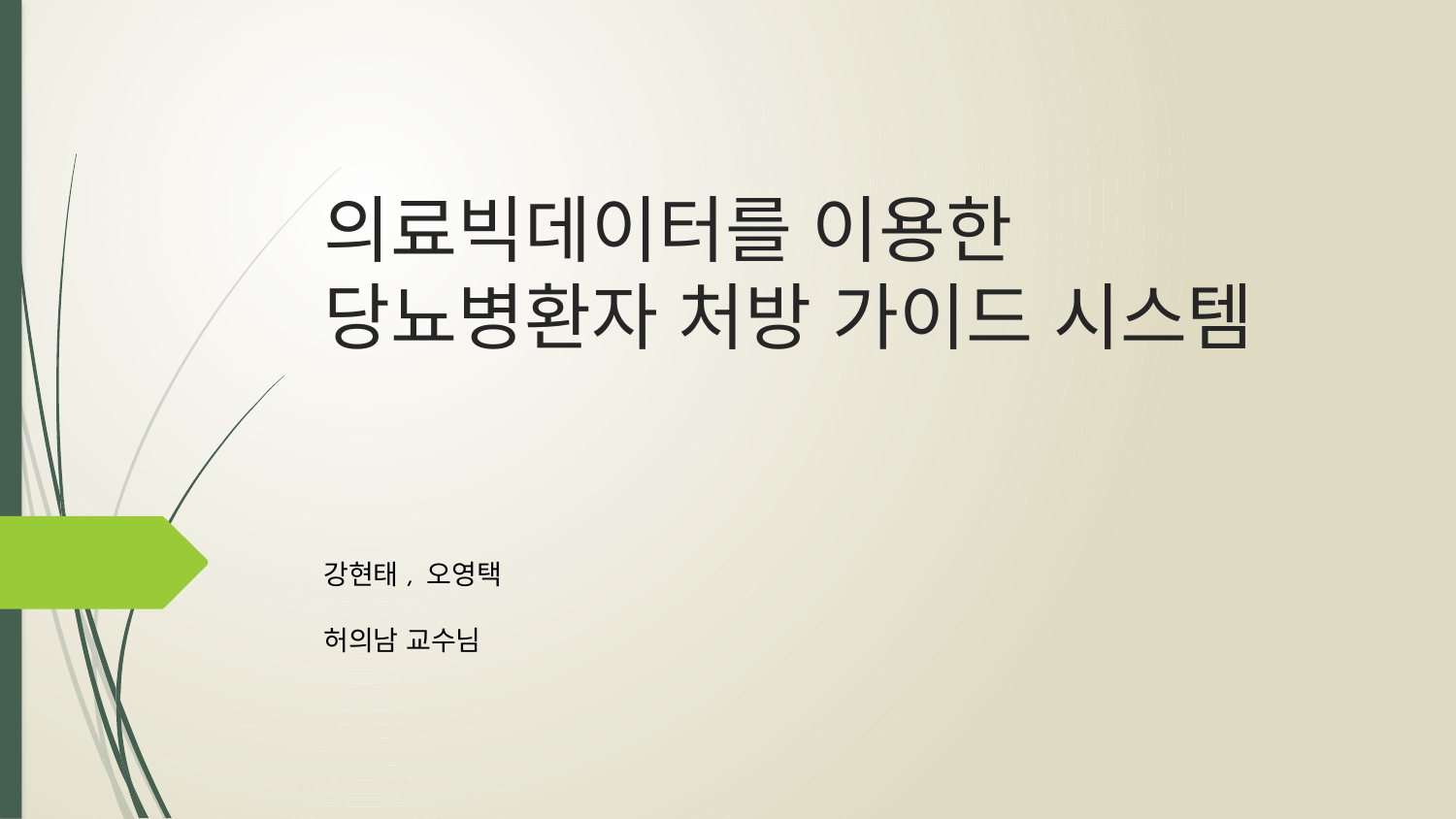

# 의료빅데이터를 이용한
당뇨병환자 처방 가이드 시스템

강현태, 오영택

허의남 교수님